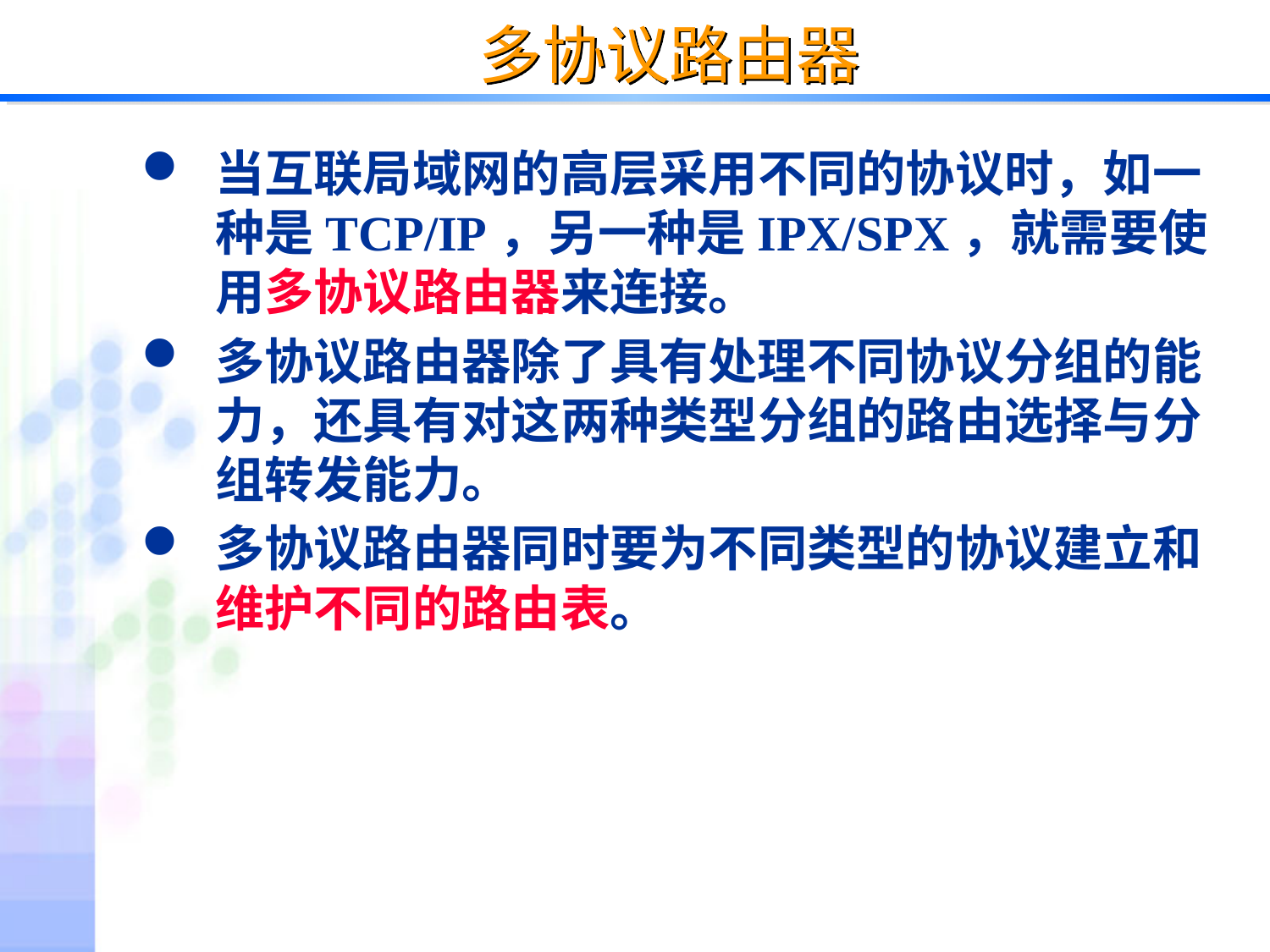

# 多协议路由器
当互联局域网的高层采用不同的协议时，如一种是TCP/IP，另一种是IPX/SPX，就需要使用多协议路由器来连接。
多协议路由器除了具有处理不同协议分组的能力，还具有对这两种类型分组的路由选择与分组转发能力。
多协议路由器同时要为不同类型的协议建立和维护不同的路由表。